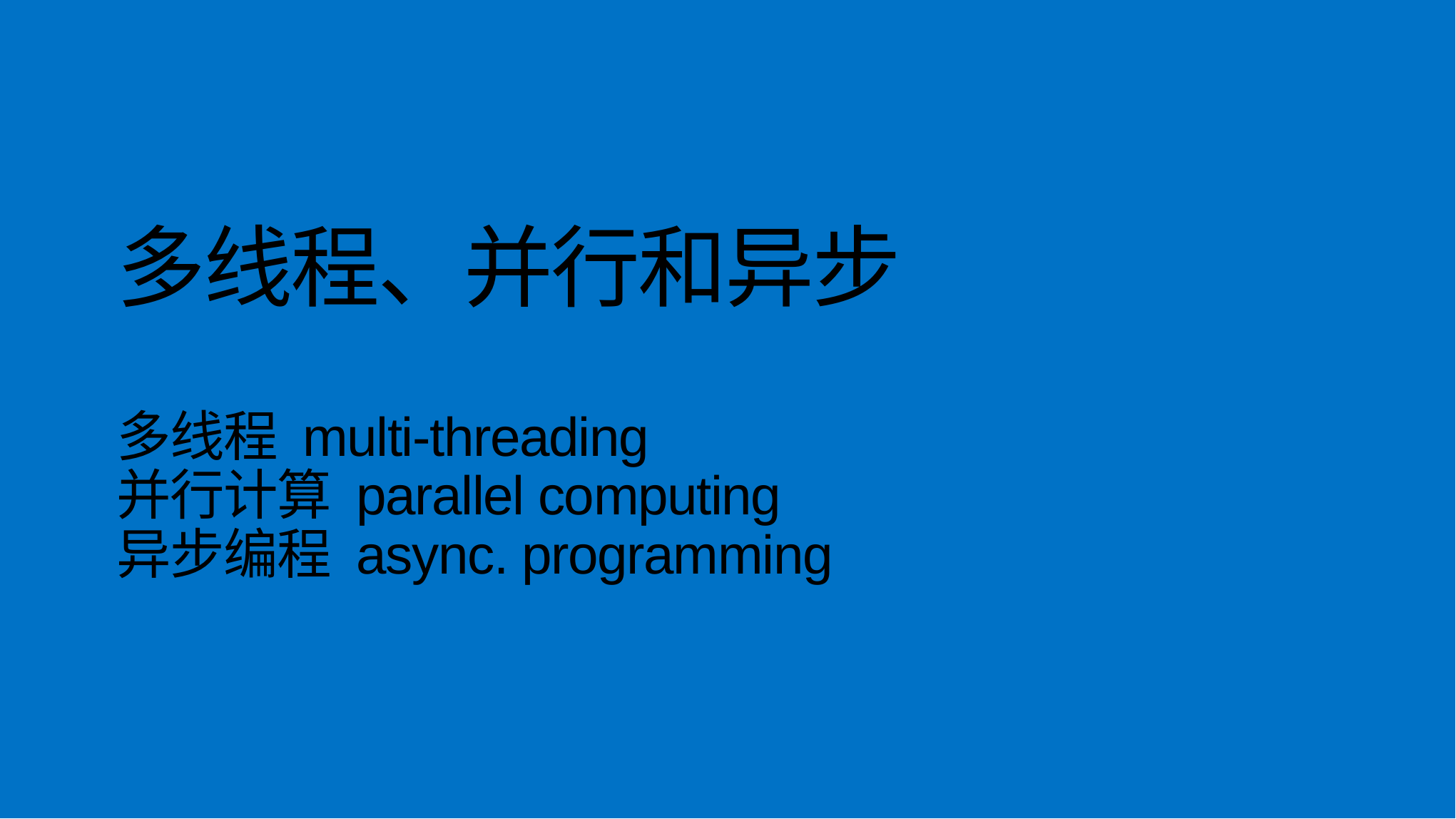

# 多线程、并行和异步
多线程 multi-threading
并行计算 parallel computing
异步编程 async. programming